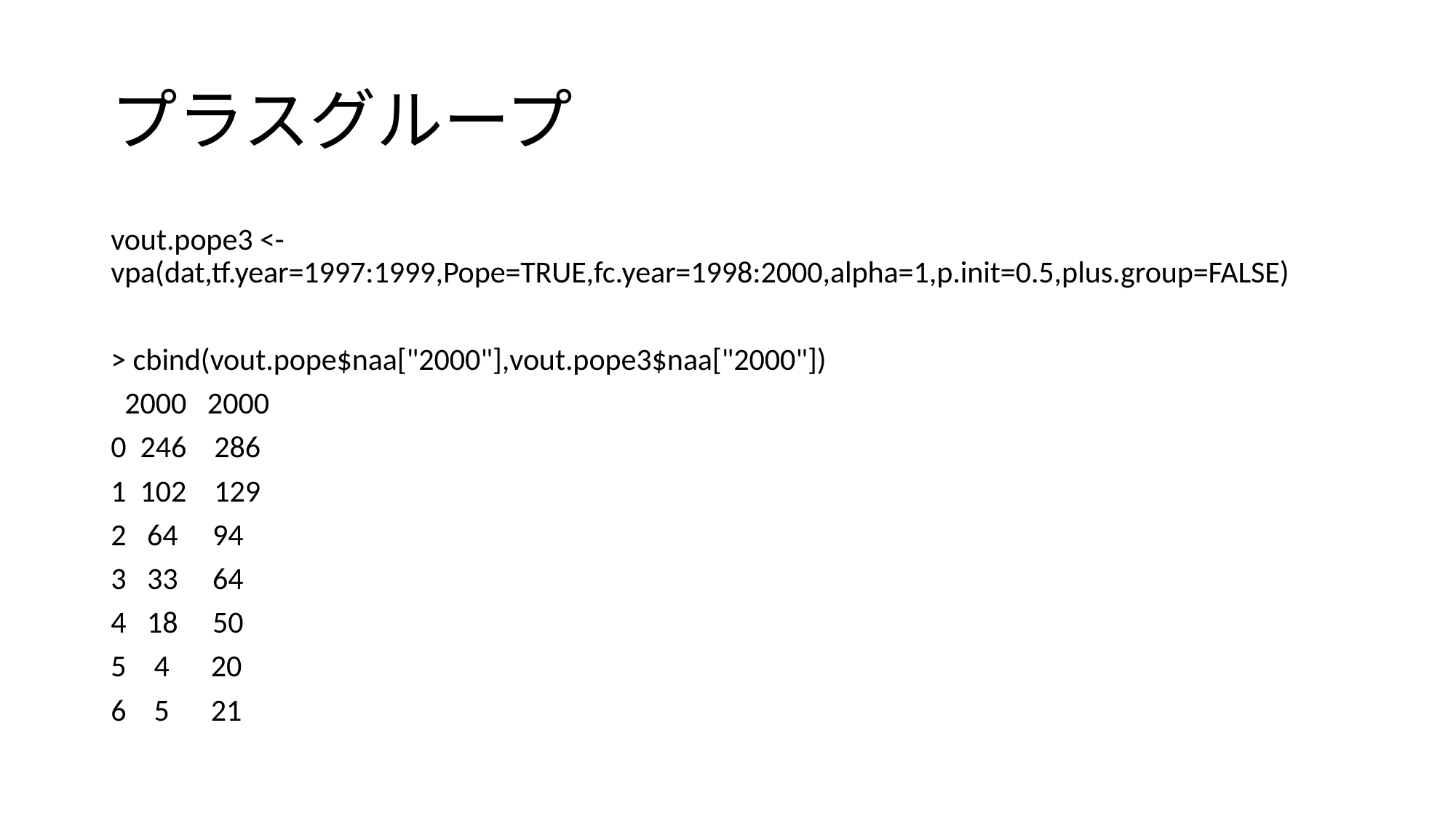

# プラスグループ
vout.pope3 <- vpa(dat,tf.year=1997:1999,Pope=TRUE,fc.year=1998:2000,alpha=1,p.init=0.5,plus.group=FALSE)

> cbind(vout.pope$naa["2000"],vout.pope3$naa["2000"])
  2000   2000
0  246    286
1  102    129
2   64     94
3   33     64
4   18     50
5    4      20
6    5      21